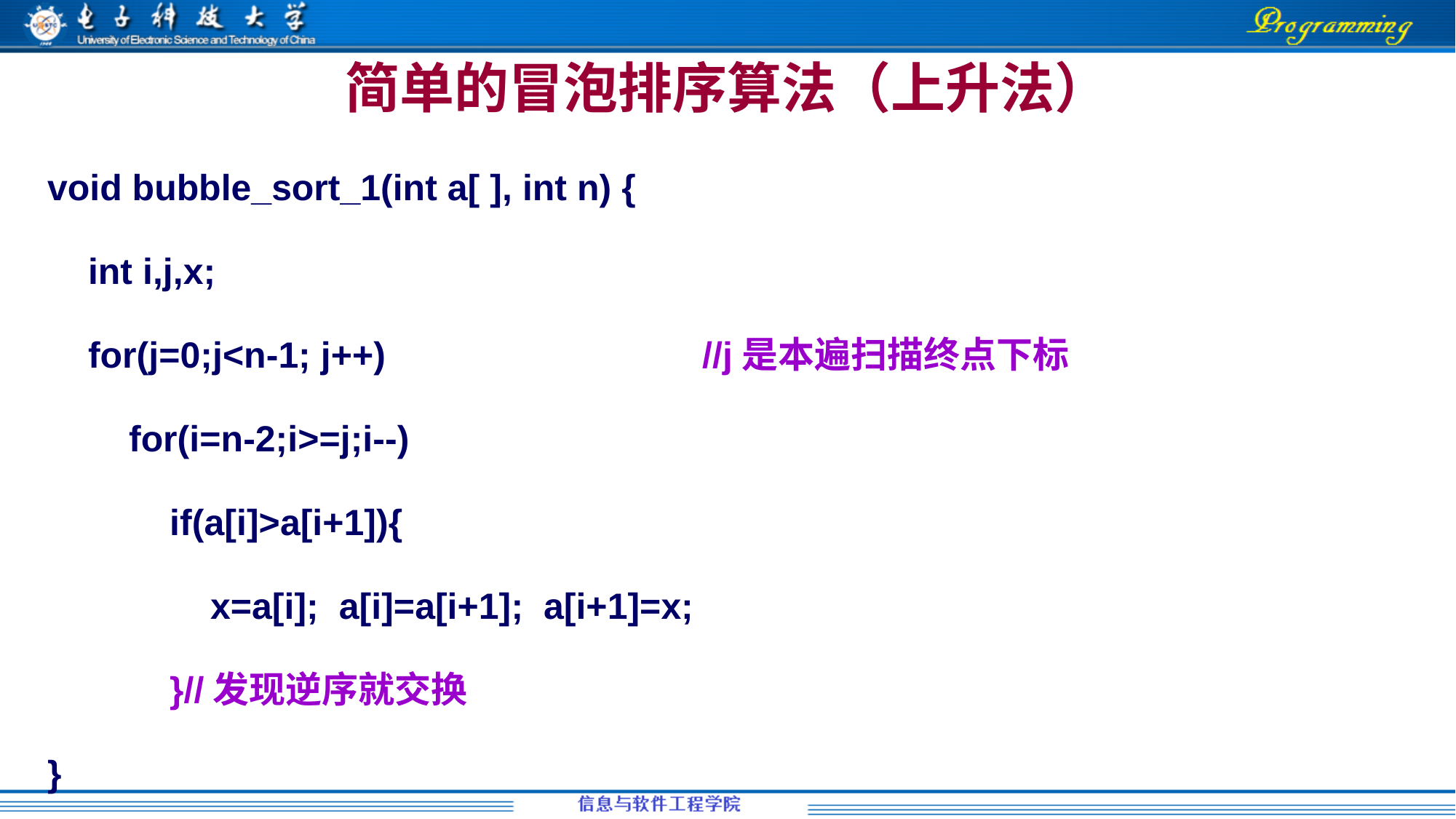

# 简单的冒泡排序算法（上升法）
void bubble_sort_1(int a[ ], int n) {
    int i,j,x;
    for(j=0;j<n-1; j++)			//j是本遍扫描终点下标
        for(i=n-2;i>=j;i--)
            if(a[i]>a[i+1]){
                x=a[i];  a[i]=a[i+1];  a[i+1]=x;
            }//发现逆序就交换
}